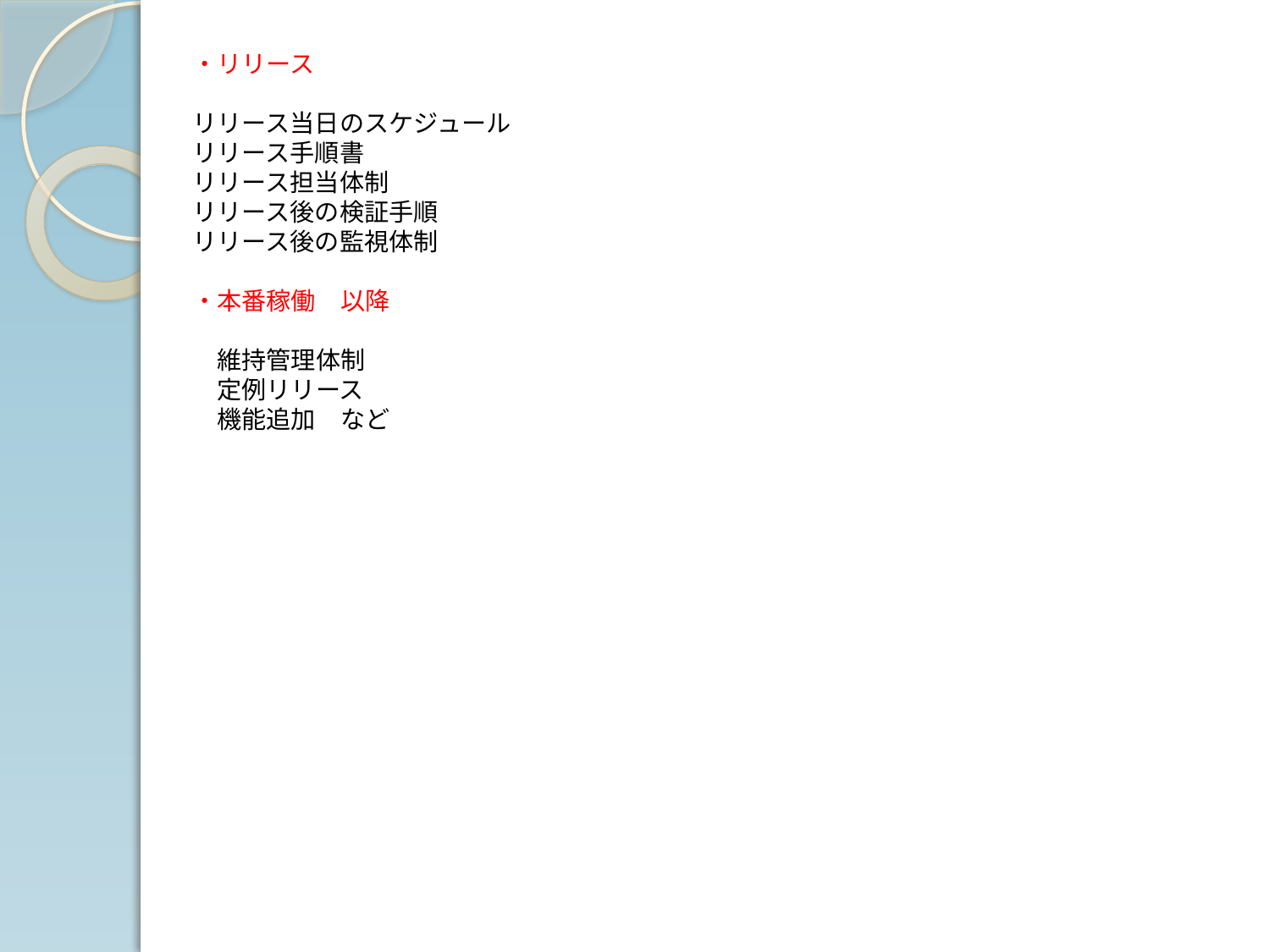

・リリース

リリース当日のスケジュール
リリース手順書
リリース担当体制
リリース後の検証手順
リリース後の監視体制

・本番稼働　以降

　維持管理体制
　定例リリース
　機能追加　など